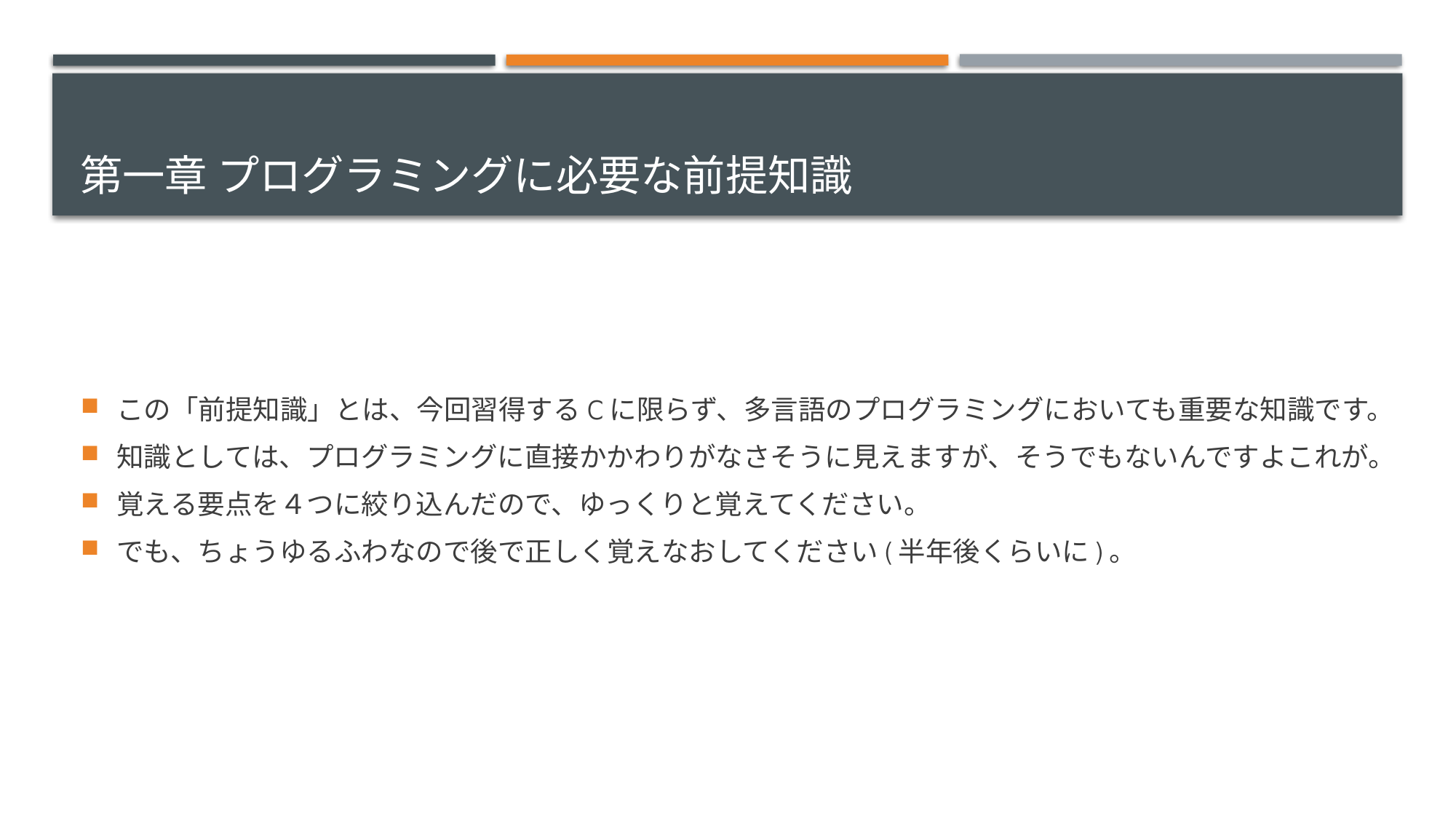

# 第一章 プログラミングに必要な前提知識
この「前提知識」とは、今回習得するCに限らず、多言語のプログラミングにおいても重要な知識です。
知識としては、プログラミングに直接かかわりがなさそうに見えますが、そうでもないんですよこれが。
覚える要点を４つに絞り込んだので、ゆっくりと覚えてください。
でも、ちょうゆるふわなので後で正しく覚えなおしてください(半年後くらいに)。